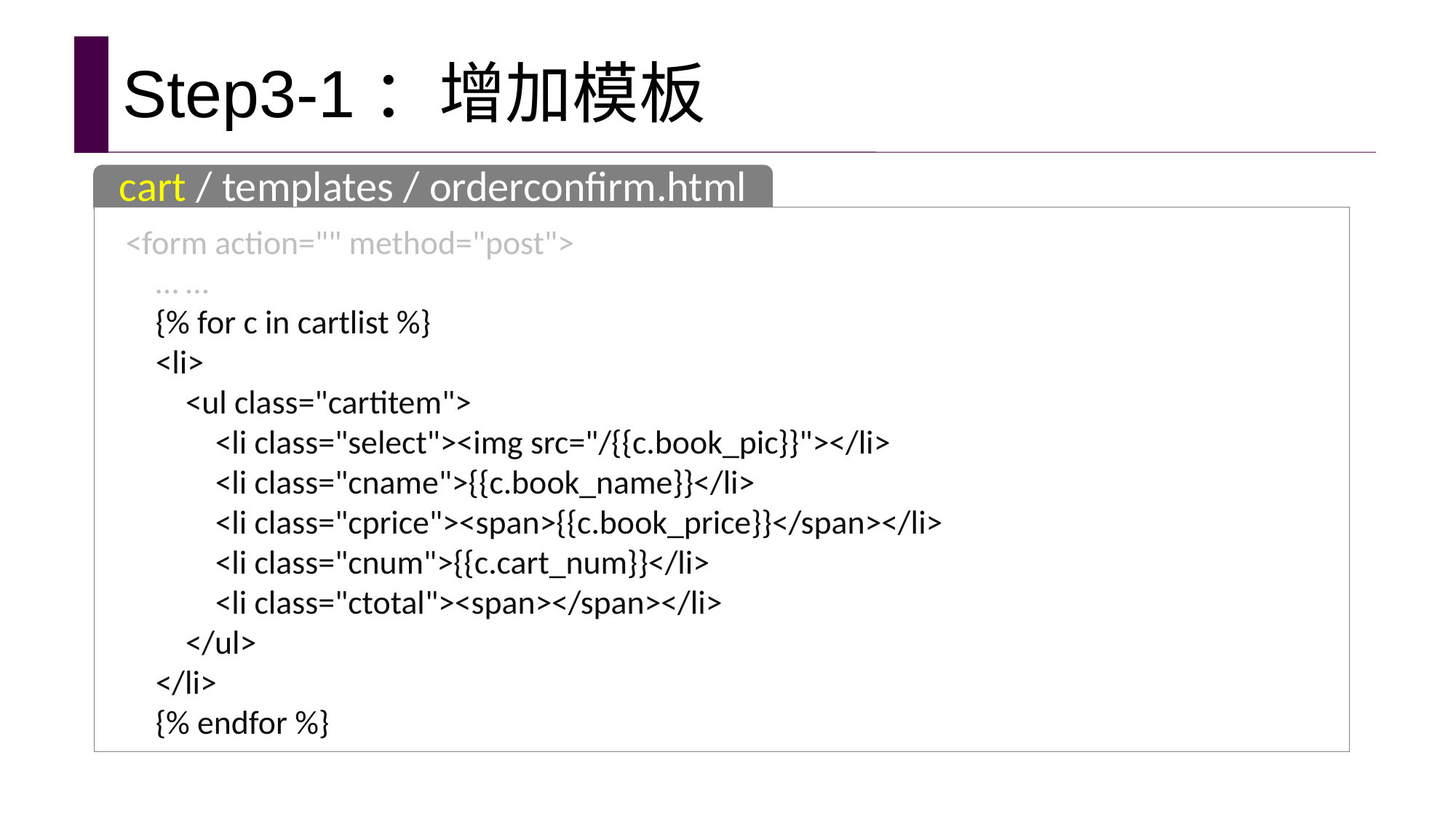

# Step3-1：增加模板
cart / templates / orderconfirm.html

<form action="" method="post">
    … …
    {% for c in cartlist %}
    <li>
        <ul class="cartitem">
            <li class="select"><img src="/{{c.book_pic}}"></li>
            <li class="cname">{{c.book_name}}</li>
            <li class="cprice"><span>{{c.book_price}}</span></li>
            <li class="cnum">{{c.cart_num}}</li>
            <li class="ctotal"><span></span></li>
        </ul>
    </li>
    {% endfor %}